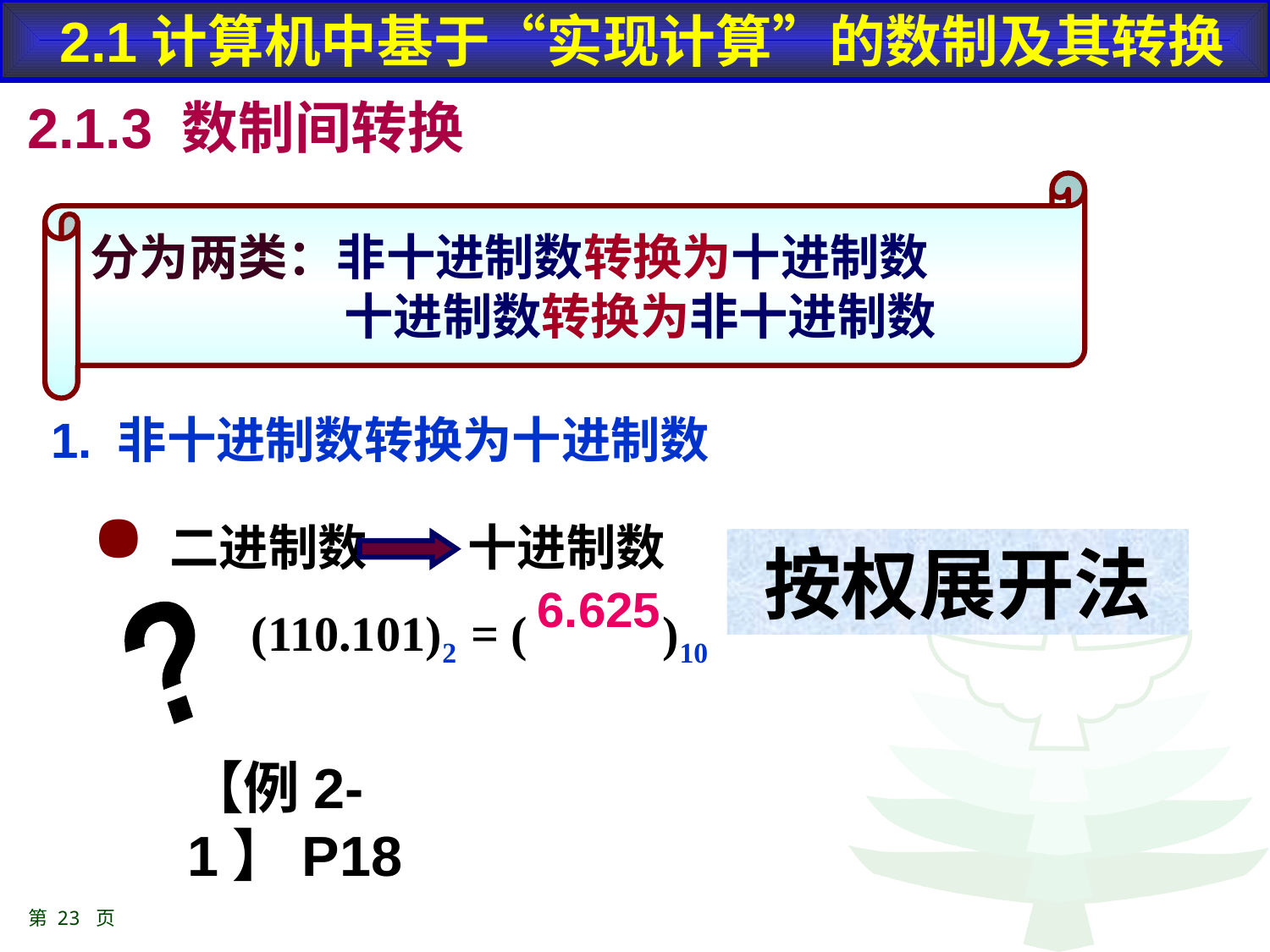

2.1计算机中基于“实现计算”的数制及其转换
2.1.3 数制间转换
分为两类：非十进制数转换为十进制数
       		十进制数转换为非十进制数
1. 非十进制数转换为十进制数
 二进制数         十进制数

按权展开法
(110.101)2  = (           )10
    6.625
?
【例2-1】P18